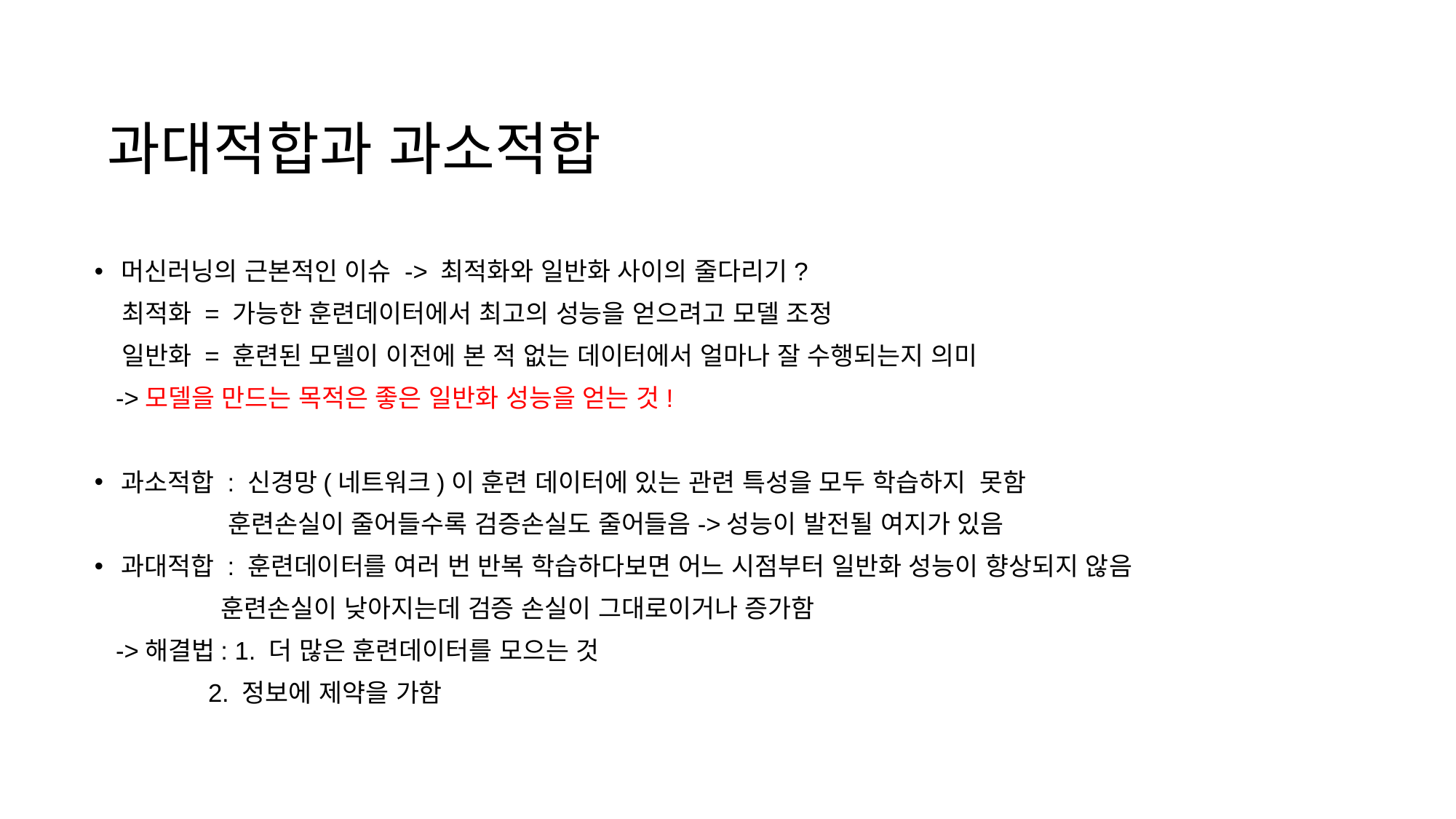

# 과대적합과 과소적합
머신러닝의 근본적인 이슈 -> 최적화와 일반화 사이의 줄다리기?
   최적화 = 가능한 훈련데이터에서 최고의 성능을 얻으려고 모델 조정
   일반화 = 훈련된 모델이 이전에 본 적 없는 데이터에서 얼마나 잘 수행되는지 의미
   ->모델을 만드는 목적은 좋은 일반화 성능을 얻는 것!

과소적합 : 신경망(네트워크)이 훈련 데이터에 있는 관련 특성을 모두 학습하지  못함
                  훈련손실이 줄어들수록 검증손실도 줄어들음->성능이 발전될 여지가 있음
과대적합 : 훈련데이터를 여러 번 반복 학습하다보면 어느 시점부터 일반화 성능이 향상되지 않음
                 훈련손실이 낮아지는데 검증 손실이 그대로이거나 증가함
   ->해결법: 1. 더 많은 훈련데이터를 모으는 것
                2. 정보에 제약을 가함